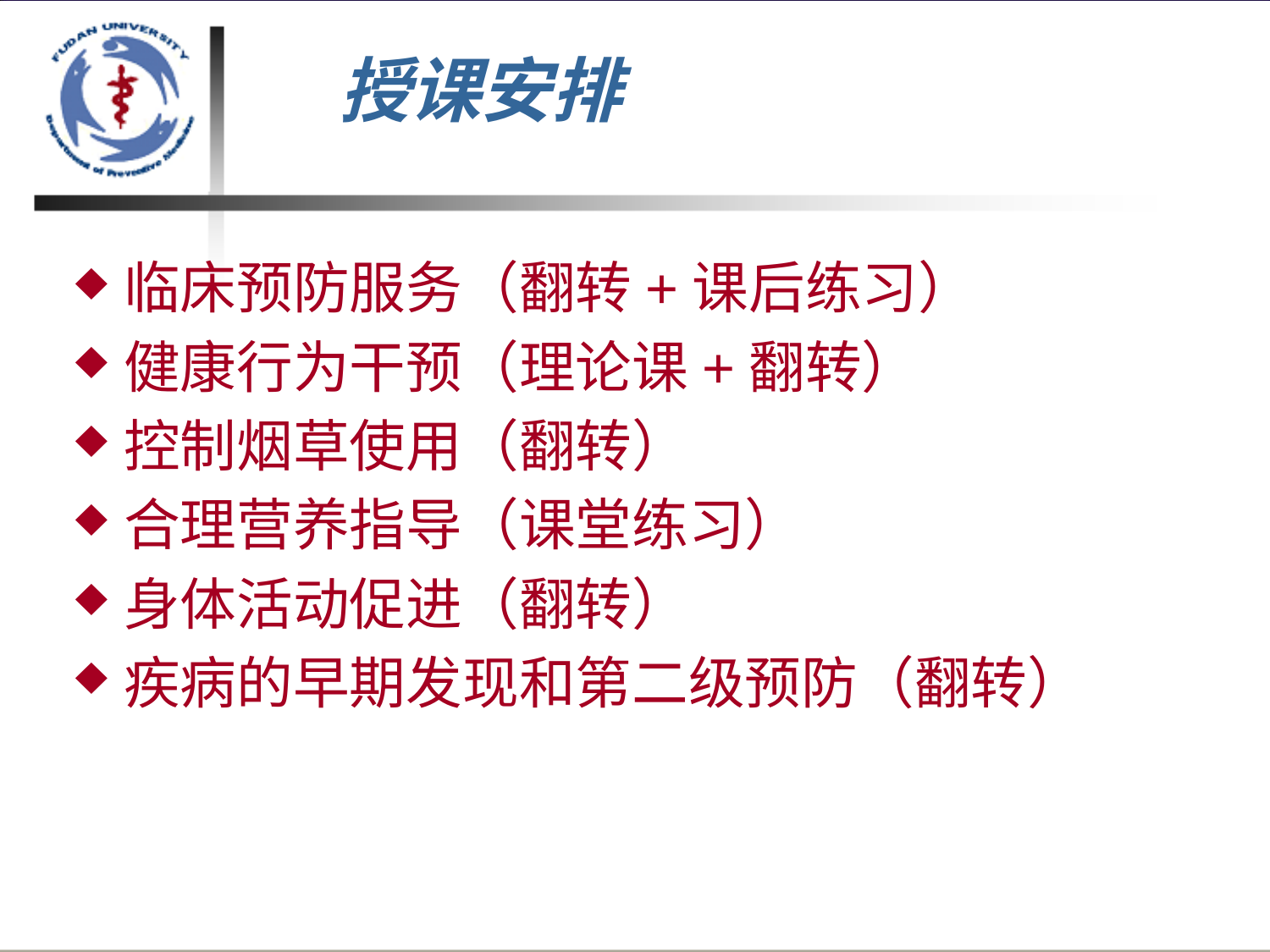

# 授课安排
临床预防服务（翻转+课后练习）
健康行为干预（理论课+翻转）
控制烟草使用（翻转）
合理营养指导（课堂练习）
身体活动促进（翻转）
疾病的早期发现和第二级预防（翻转）